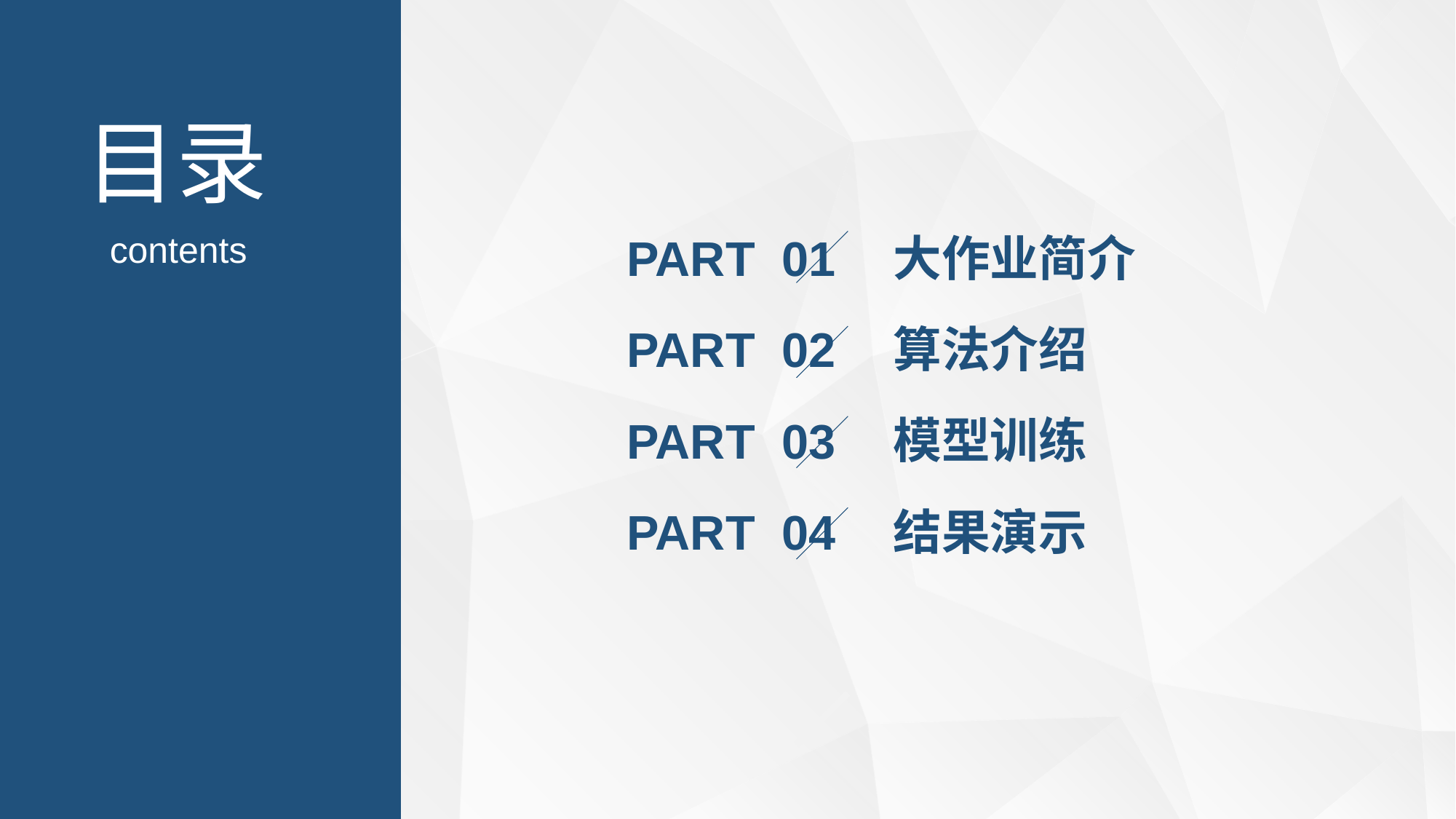

PART  01
大作业简介
算法介绍
PART  02
模型训练
PART  03

PART  04

结果演示